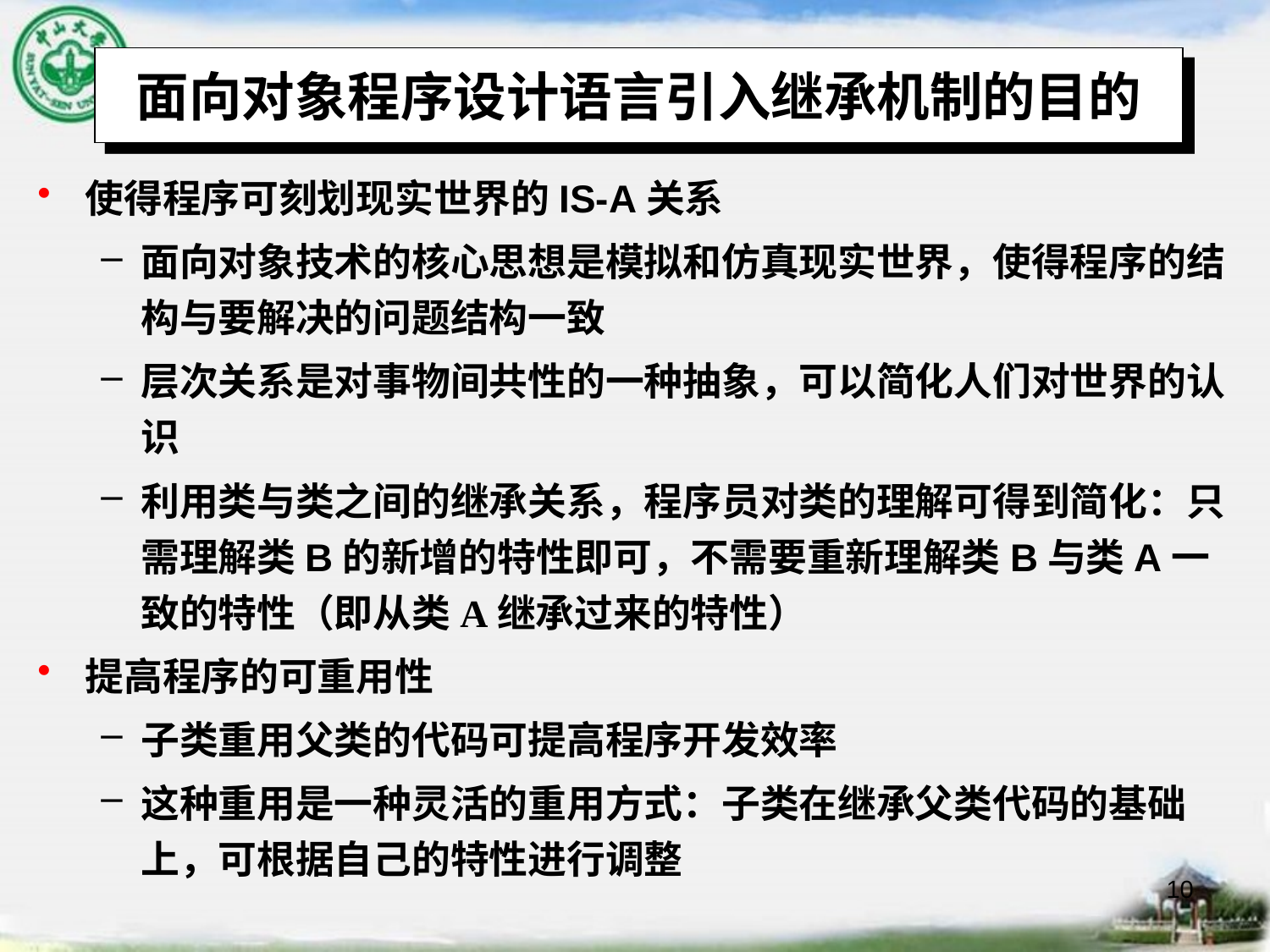

# 面向对象程序设计语言引入继承机制的目的
使得程序可刻划现实世界的IS-A关系
面向对象技术的核心思想是模拟和仿真现实世界，使得程序的结构与要解决的问题结构一致
层次关系是对事物间共性的一种抽象，可以简化人们对世界的认识
利用类与类之间的继承关系，程序员对类的理解可得到简化：只需理解类B的新增的特性即可，不需要重新理解类B与类A一致的特性（即从类A继承过来的特性）
提高程序的可重用性
子类重用父类的代码可提高程序开发效率
这种重用是一种灵活的重用方式：子类在继承父类代码的基础上，可根据自己的特性进行调整
10